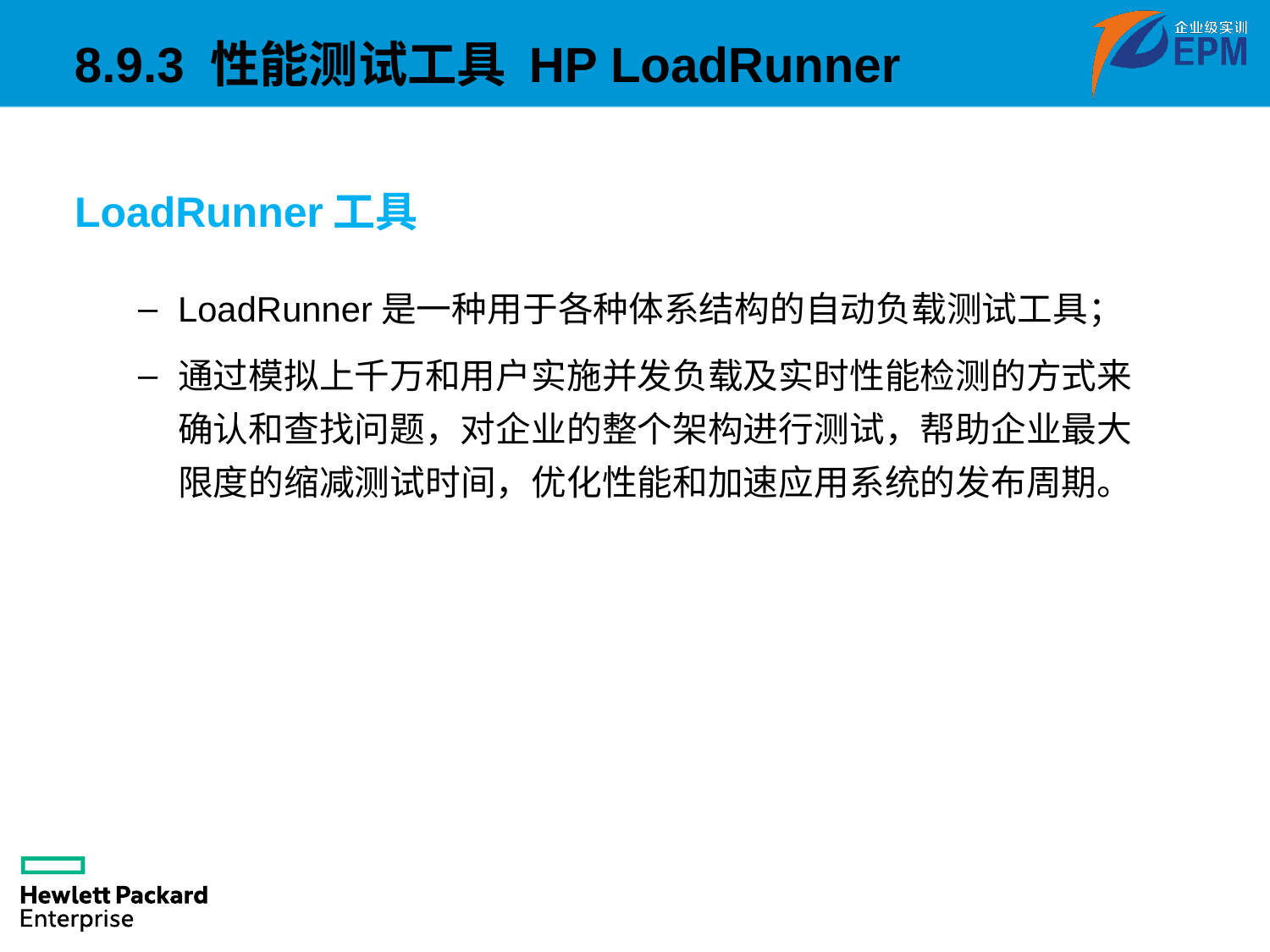

8.9.3 性能测试工具 HP LoadRunner
LoadRunner工具
LoadRunner是一种用于各种体系结构的自动负载测试工具；
通过模拟上千万和用户实施并发负载及实时性能检测的方式来确认和查找问题，对企业的整个架构进行测试，帮助企业最大限度的缩减测试时间，优化性能和加速应用系统的发布周期。